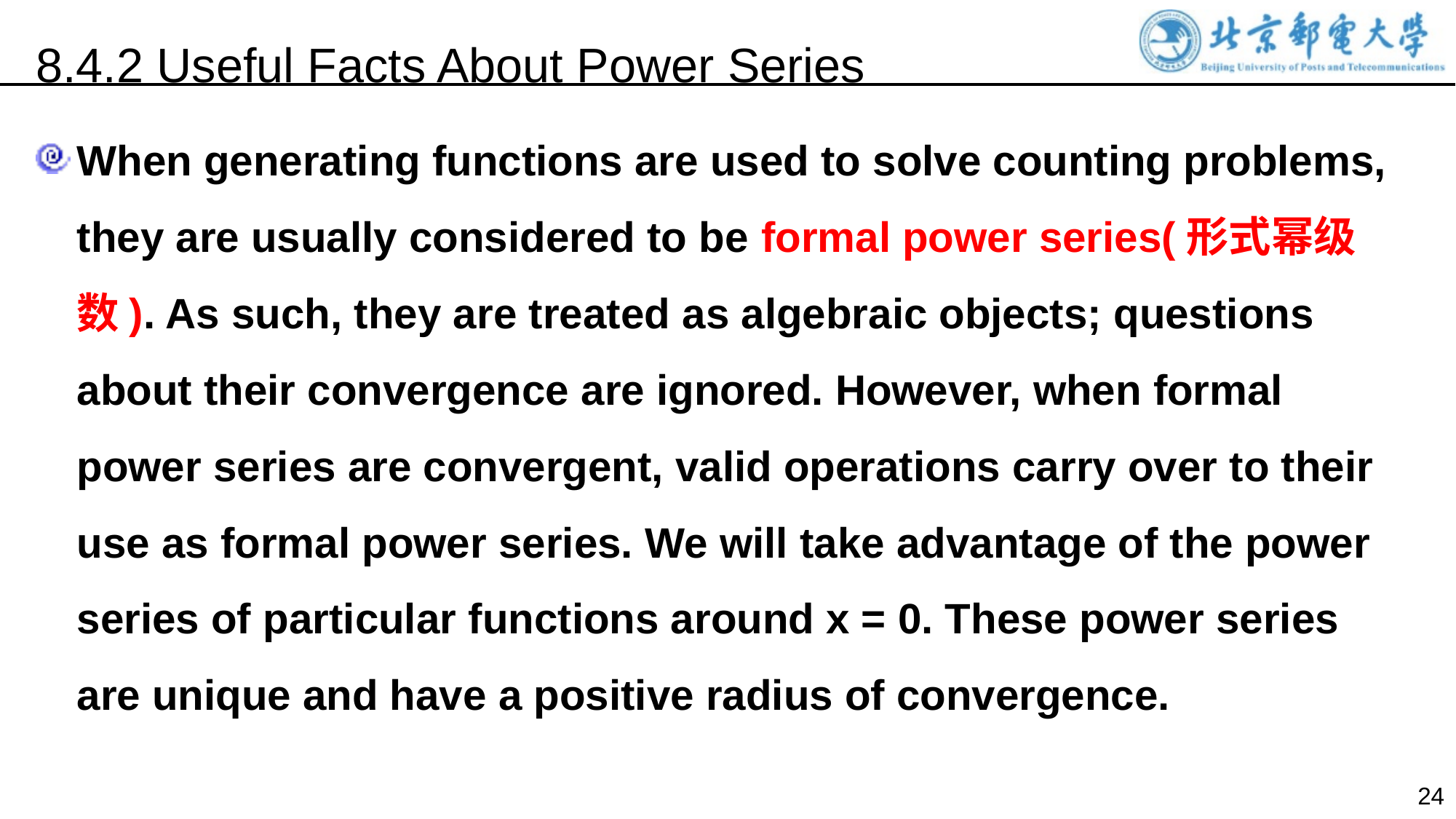

8.4.2 Useful Facts About Power Series
When generating functions are used to solve counting problems, they are usually considered to be formal power series(形式幂级数). As such, they are treated as algebraic objects; questions about their convergence are ignored. However, when formal power series are convergent, valid operations carry over to their use as formal power series. We will take advantage of the power series of particular functions around x = 0. These power series are unique and have a positive radius of convergence.